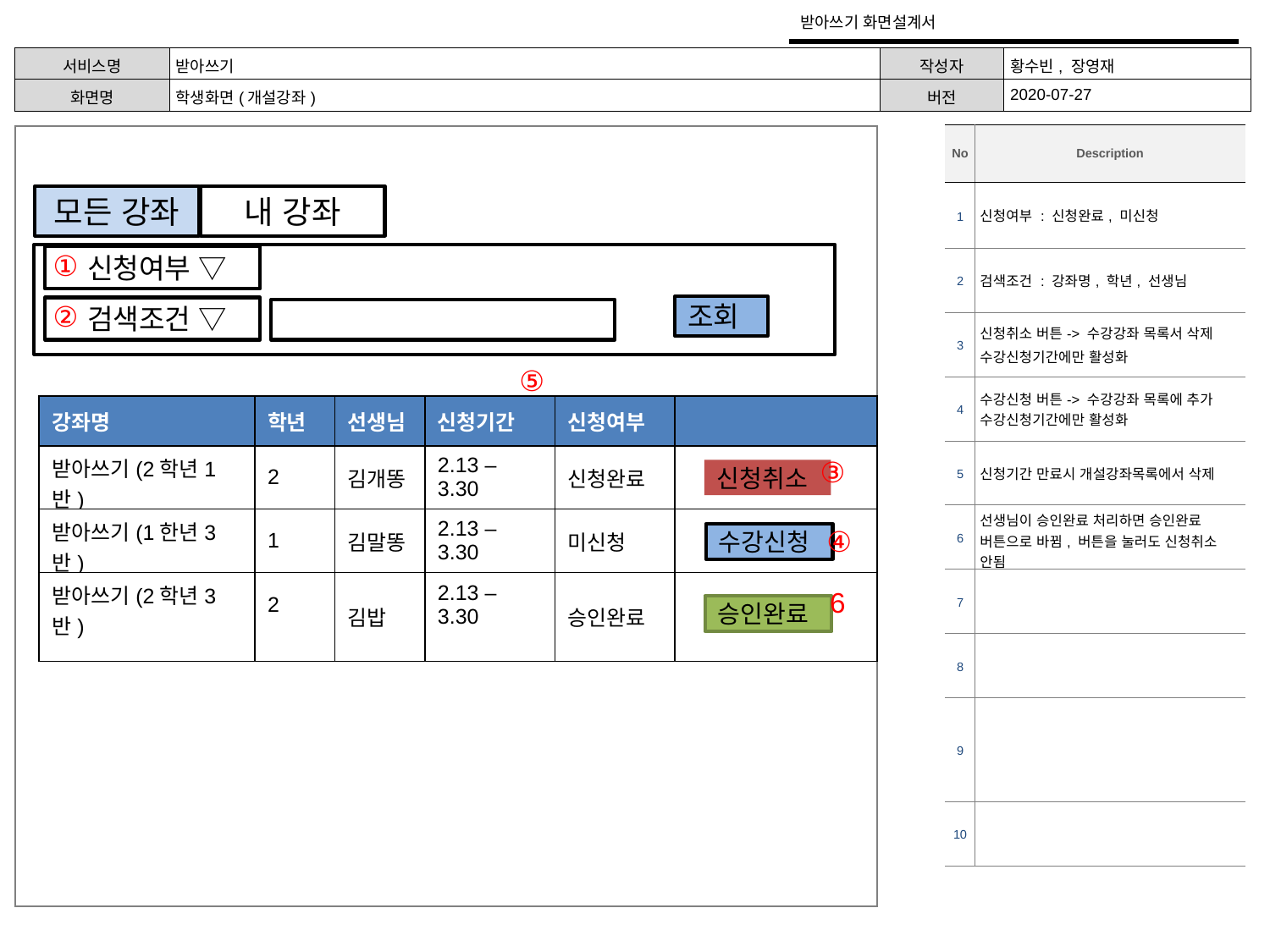

받아쓰기 화면설계서
| 서비스명 | 받아쓰기 | 작성자 | 황수빈, 장영재 |
| --- | --- | --- | --- |
| 화면명 | 학생화면(개설강좌) | 버전 | 2020-07-27 |
| No | Description |
| --- | --- |
| 1 | 신청여부 : 신청완료, 미신청 |
| 2 | 검색조건 : 강좌명, 학년, 선생님 |
| 3 | 신청취소 버튼-> 수강강좌 목록서 삭제 수강신청기간에만 활성화 |
| 4 | 수강신청 버튼-> 수강강좌 목록에 추가 수강신청기간에만 활성화 |
| 5 | 신청기간 만료시 개설강좌목록에서 삭제 |
| 6 | 선생님이 승인완료 처리하면 승인완료 버튼으로 바뀜, 버튼을 눌러도 신청취소 안됨 |
| 7 |  |
| 8 |  |
| 9 |  |
| 10 |  |

모든 강좌
내 강좌
①

   신청여부 ▽
②
조회
   검색조건 ▽

⑤
| 강좌명 | 학년 | 선생님 | 신청기간 | 신청여부 |  |
| --- | --- | --- | --- | --- | --- |
| 받아쓰기(2학년1반) | 2 | 김개똥 | 2.13 – 3.30 | 신청완료 |  |
| 받아쓰기(1한년3반) | 1 | 김말똥 | 2.13 – 3.30 | 미신청 |  |
| 받아쓰기(2학년3반) | 2 | 김밥 | 2.13 – 3.30 | 승인완료 |  |
③
신청취소
④
수강신청
6
승인완료